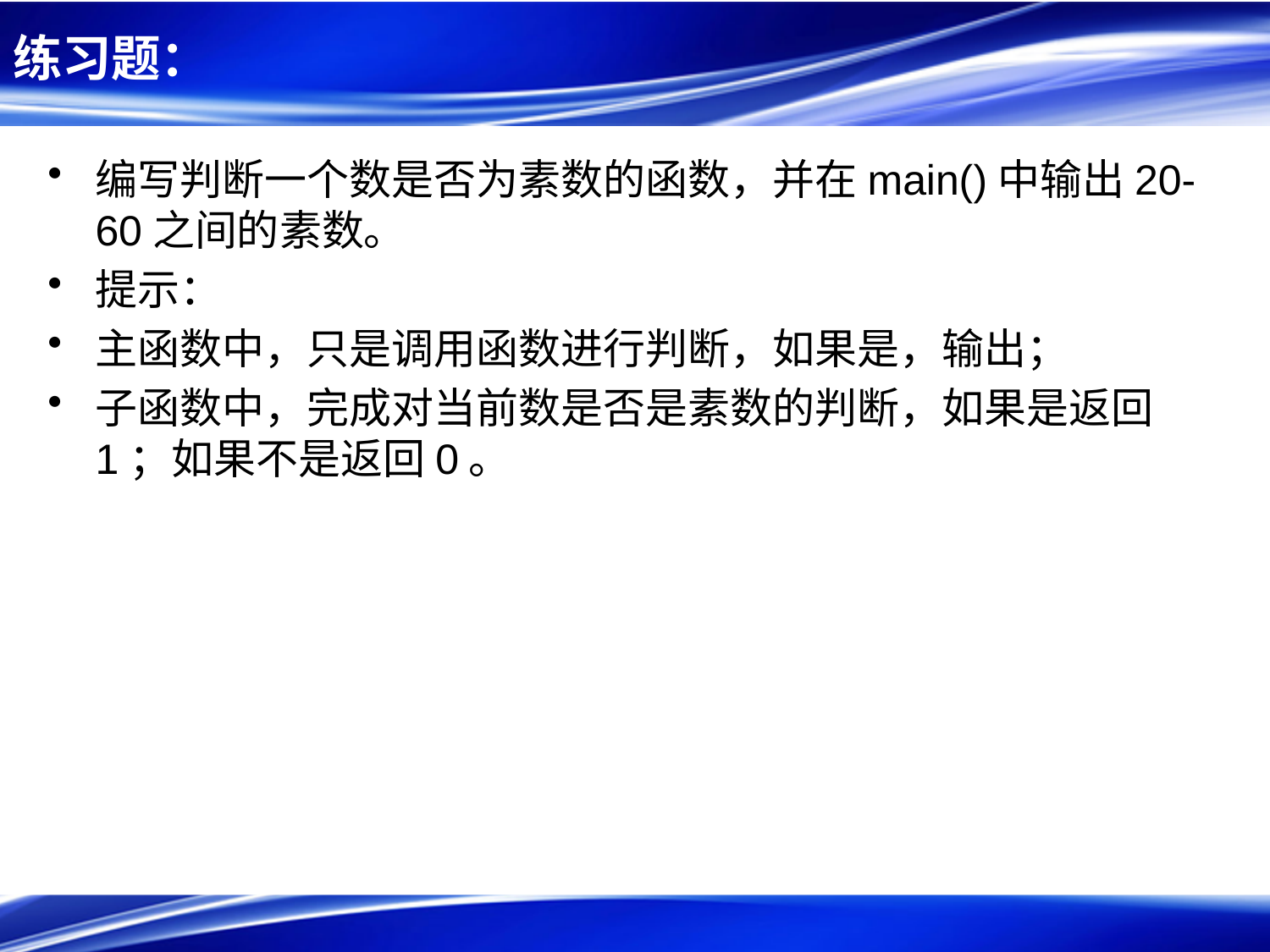

# 练习题：
编写判断一个数是否为素数的函数，并在main()中输出20-60之间的素数。
提示：
主函数中，只是调用函数进行判断，如果是，输出；
子函数中，完成对当前数是否是素数的判断，如果是返回1；如果不是返回0。